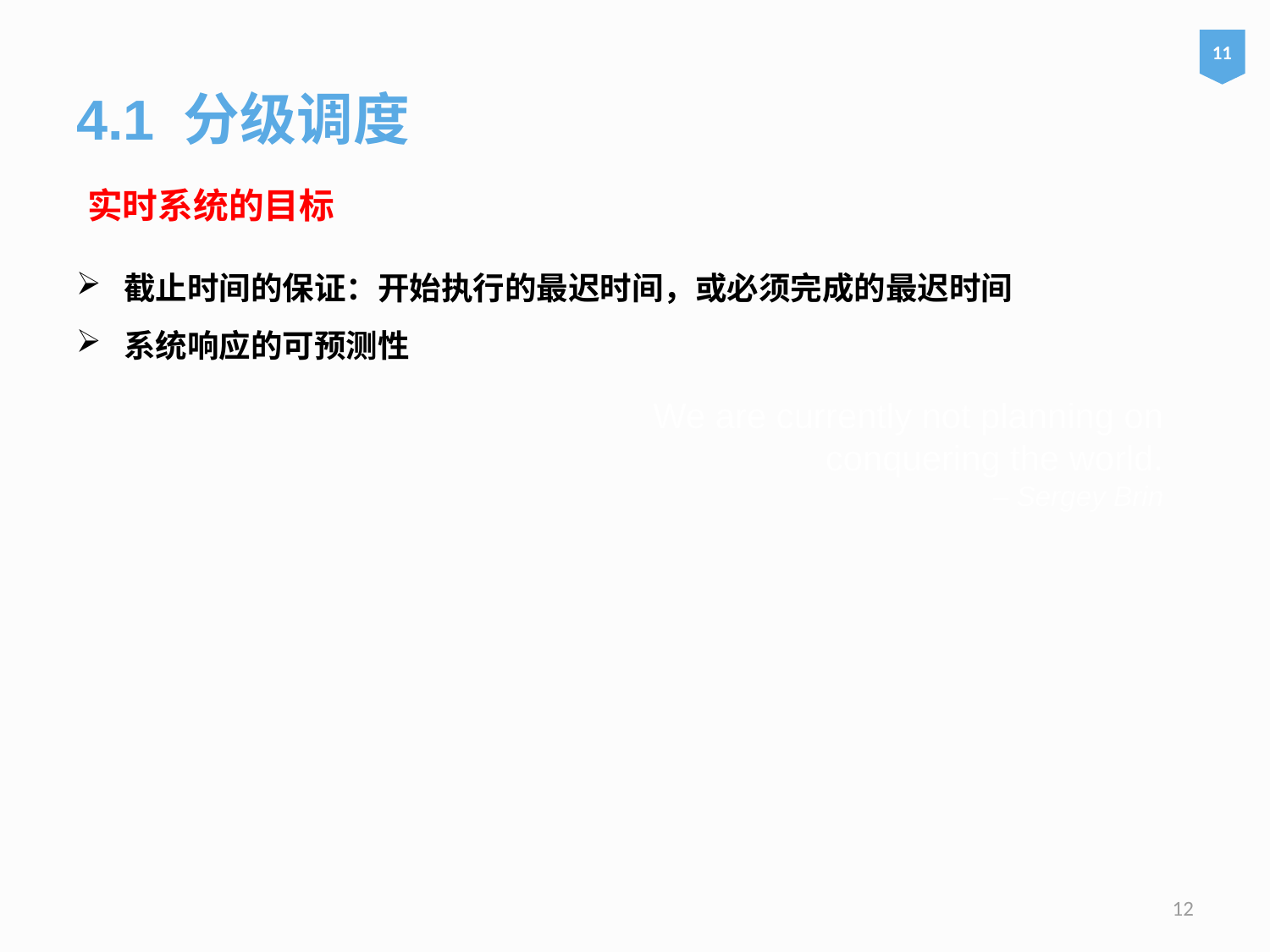

11
4.1 分级调度
实时系统的目标
截止时间的保证：开始执行的最迟时间，或必须完成的最迟时间
系统响应的可预测性
# We are currently not planning on conquering the world. – Sergey Brin
12